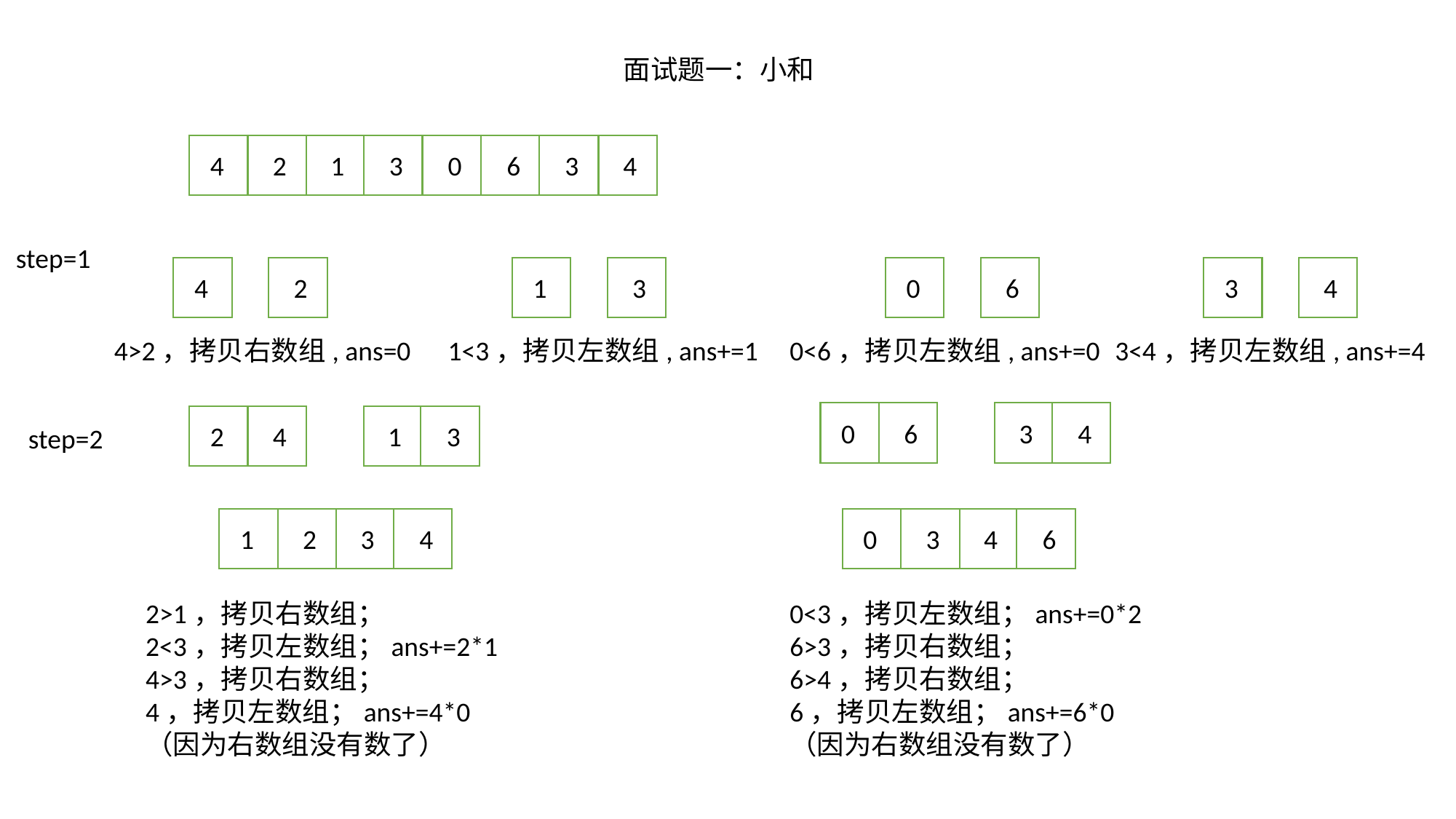

面试题一：小和

4

2

1
3

0
6
3
4
step=1

4

2

1

3

0

6

3

4
4>2，拷贝右数组, ans=0
1<3，拷贝左数组, ans+=1
0<6，拷贝左数组, ans+=0
3<4，拷贝左数组, ans+=4

0
6

3
4

2
4

1
3
step=2

1

2

3
4

0

3

4
6
2>1，拷贝右数组；
2<3，拷贝左数组；ans+=2*1
4>3，拷贝右数组；
4，拷贝左数组；ans+=4*0
（因为右数组没有数了）
0<3，拷贝左数组；ans+=0*2
6>3，拷贝右数组；
6>4，拷贝右数组；
6，拷贝左数组；ans+=6*0
（因为右数组没有数了）